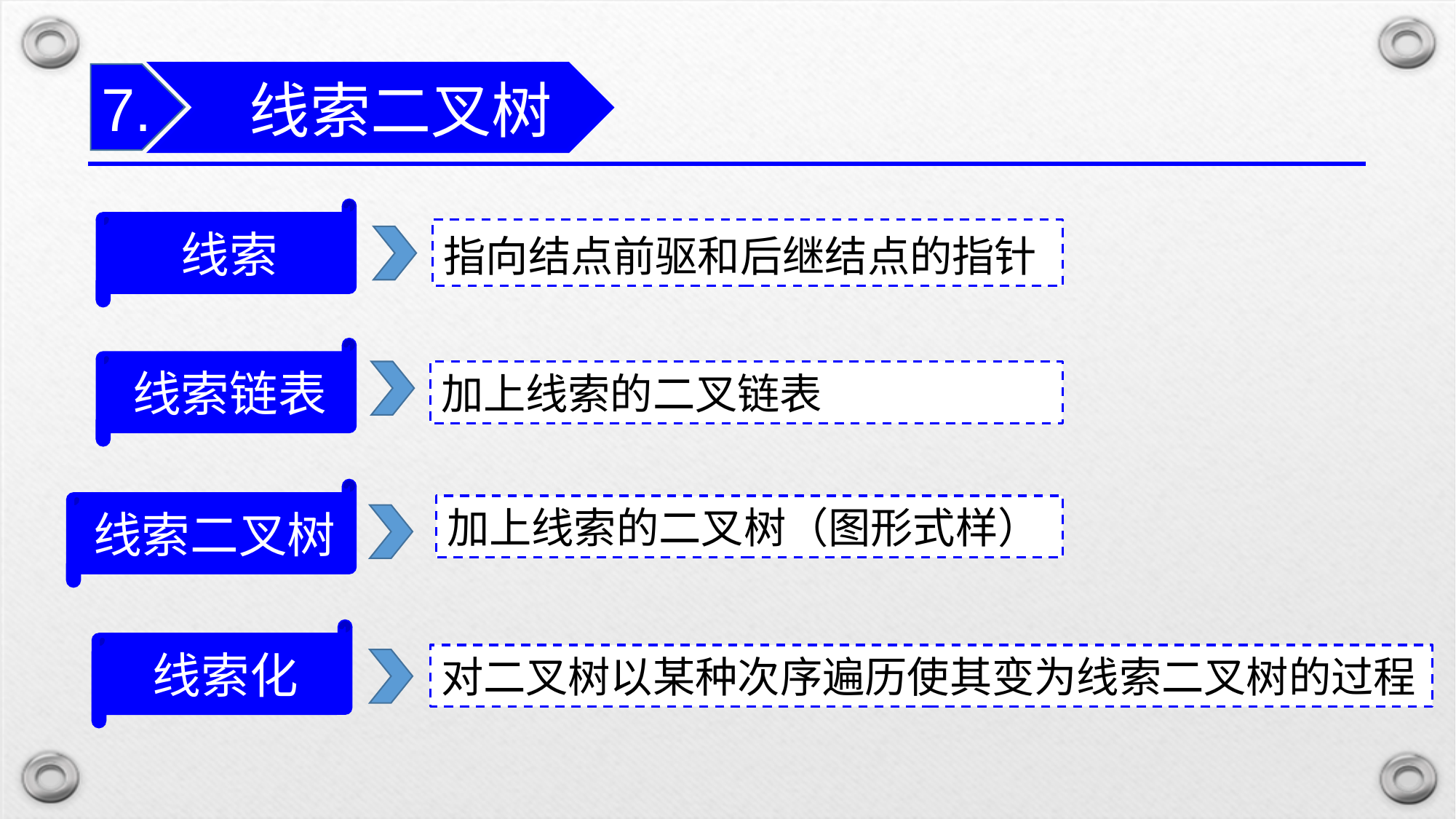

线索二叉树

7.
线索
指向结点前驱和后继结点的指针

线索链表

加上线索的二叉链表
线索二叉树
加上线索的二叉树（图形式样）

线索化
对二叉树以某种次序遍历使其变为线索二叉树的过程